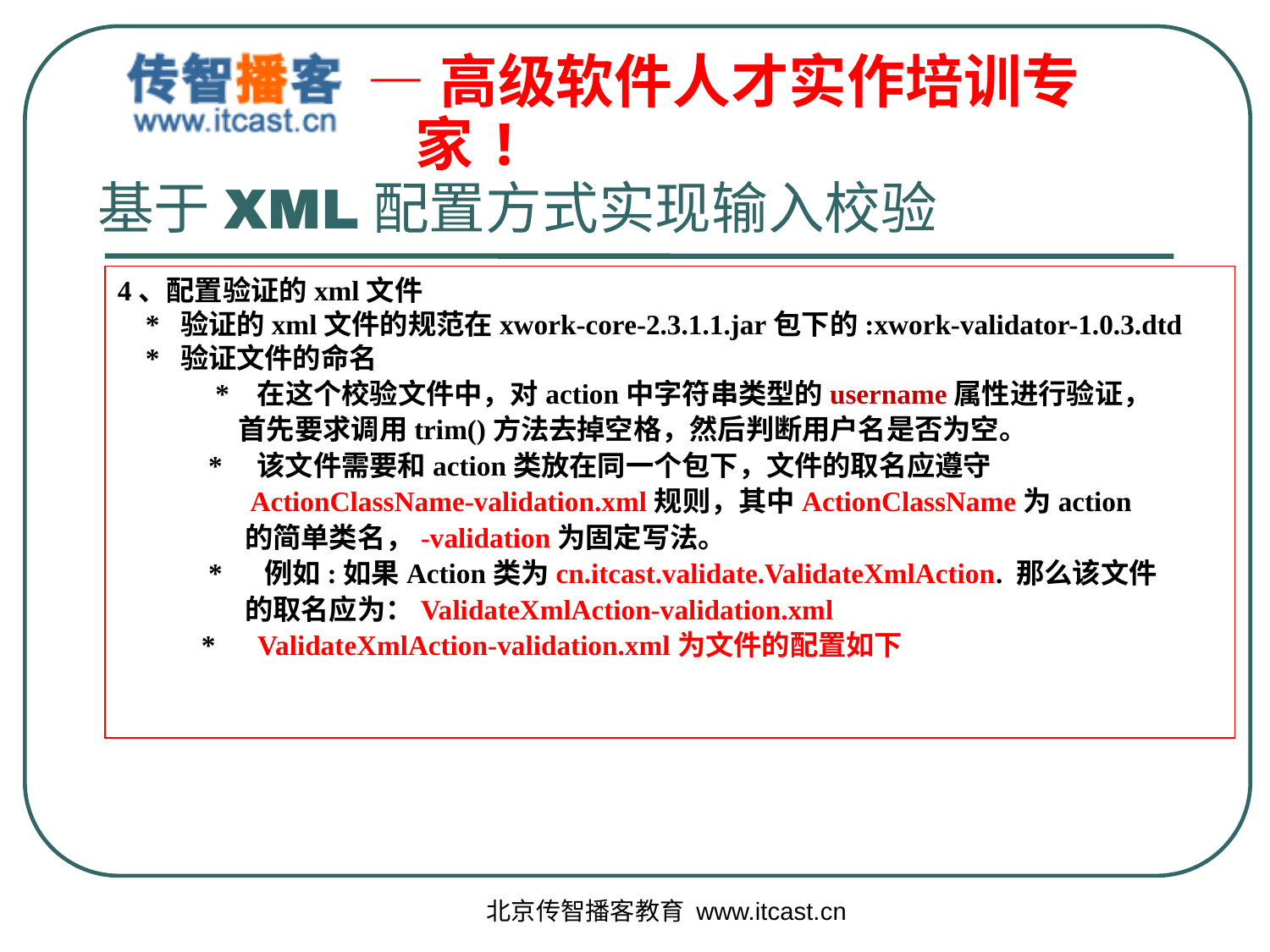

基于XML配置方式实现输入校验
4、配置验证的xml文件
    *  验证的xml文件的规范在xwork-core-2.3.1.1.jar包下的:xwork-validator-1.0.3.dtd
    *  验证文件的命名
              *   在这个校验文件中，对action中字符串类型的username属性进行验证，
                  首先要求调用trim()方法去掉空格，然后判断用户名是否为空。
             *    该文件需要和action类放在同一个包下，文件的取名应遵守
                   ActionClassName-validation.xml规则，其中ActionClassName为action
                   的简单类名，-validation为固定写法。
             *     例如:如果Action类为cn.itcast.validate.ValidateXmlAction. 那么该文件
                   的取名应为：ValidateXmlAction-validation.xml
            *      ValidateXmlAction-validation.xml为文件的配置如下

北京传智播客教育 www.itcast.cn